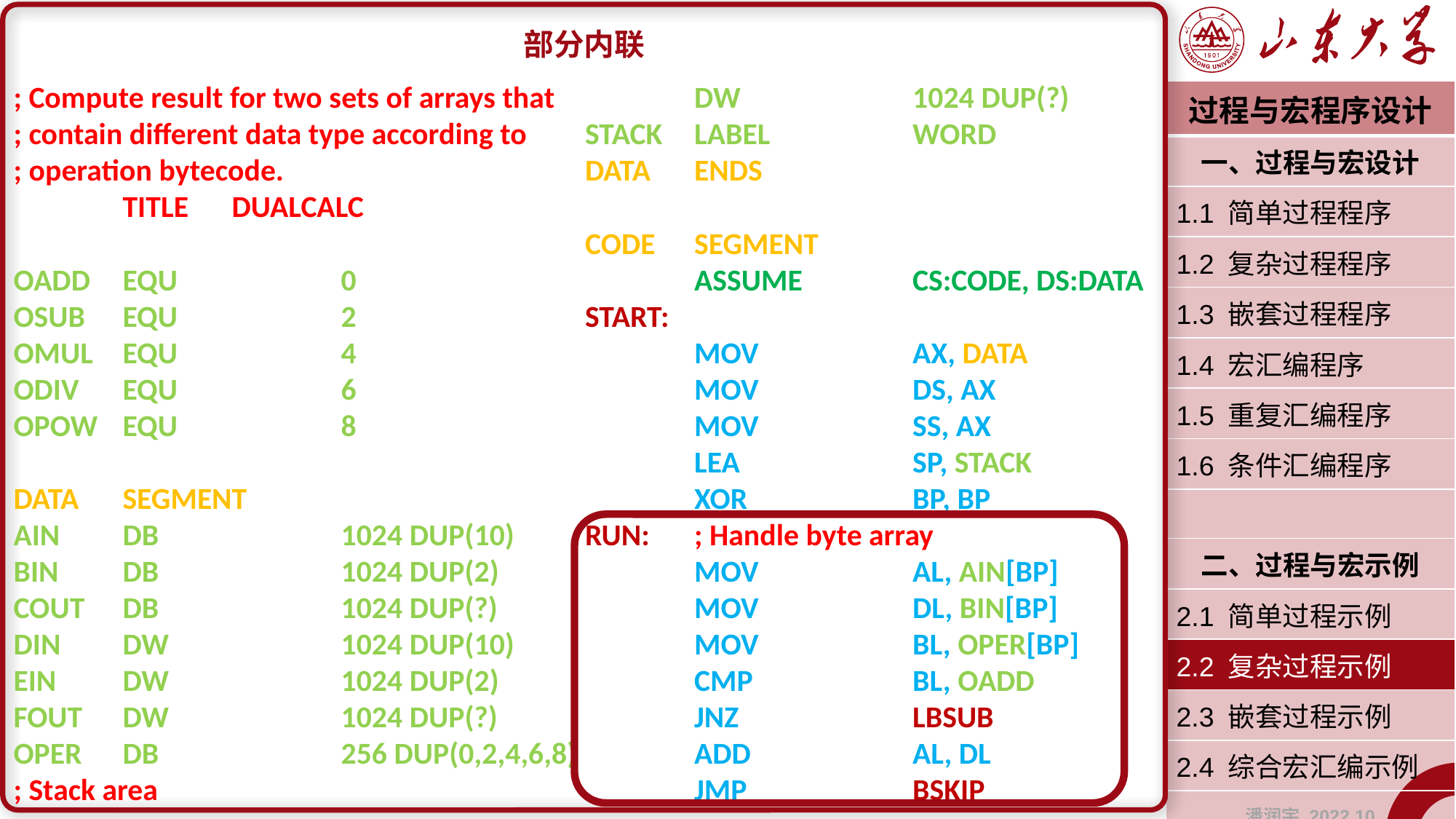

部分内联
; Compute result for two sets of arrays that
; contain different data type according to
; operation bytecode.
	TITLE	DUALCALC

OADD	EQU		0
OSUB	EQU		2
OMUL	EQU		4
ODIV	EQU		6
OPOW	EQU		8

DATA	SEGMENT
AIN	DB		1024 DUP(10)
BIN	DB		1024 DUP(2)
COUT	DB		1024 DUP(?)
DIN	DW		1024 DUP(10)
EIN	DW		1024 DUP(2)
FOUT	DW		1024 DUP(?)
OPER	DB		256 DUP(0,2,4,6,8)
; Stack area
	DW		1024 DUP(?)
STACK	LABEL		WORD
DATA	ENDS

CODE	SEGMENT
	ASSUME		CS:CODE, DS:DATA
START:
	MOV		AX, DATA
	MOV		DS, AX
	MOV		SS, AX
	LEA		SP, STACK
	XOR		BP, BP
RUN:	; Handle byte array
	MOV		AL, AIN[BP]
	MOV		DL, BIN[BP]
	MOV		BL, OPER[BP]
	CMP 		BL, OADD
	JNZ		LBSUB
	ADD		AL, DL
	JMP		BSKIP
| 过程与宏程序设计 |
| --- |
| 一、过程与宏设计 |
| 1.1 简单过程程序 |
| 1.2 复杂过程程序 |
| 1.3 嵌套过程程序 |
| 1.4 宏汇编程序 |
| 1.5 重复汇编程序 |
| 1.6 条件汇编程序 |
|  |
| 二、过程与宏示例 |
| 2.1 简单过程示例 |
| 2.2 复杂过程示例 |
| 2.3 嵌套过程示例 |
| 2.4 综合宏汇编示例 |
| 潘润宇 2022.10 |